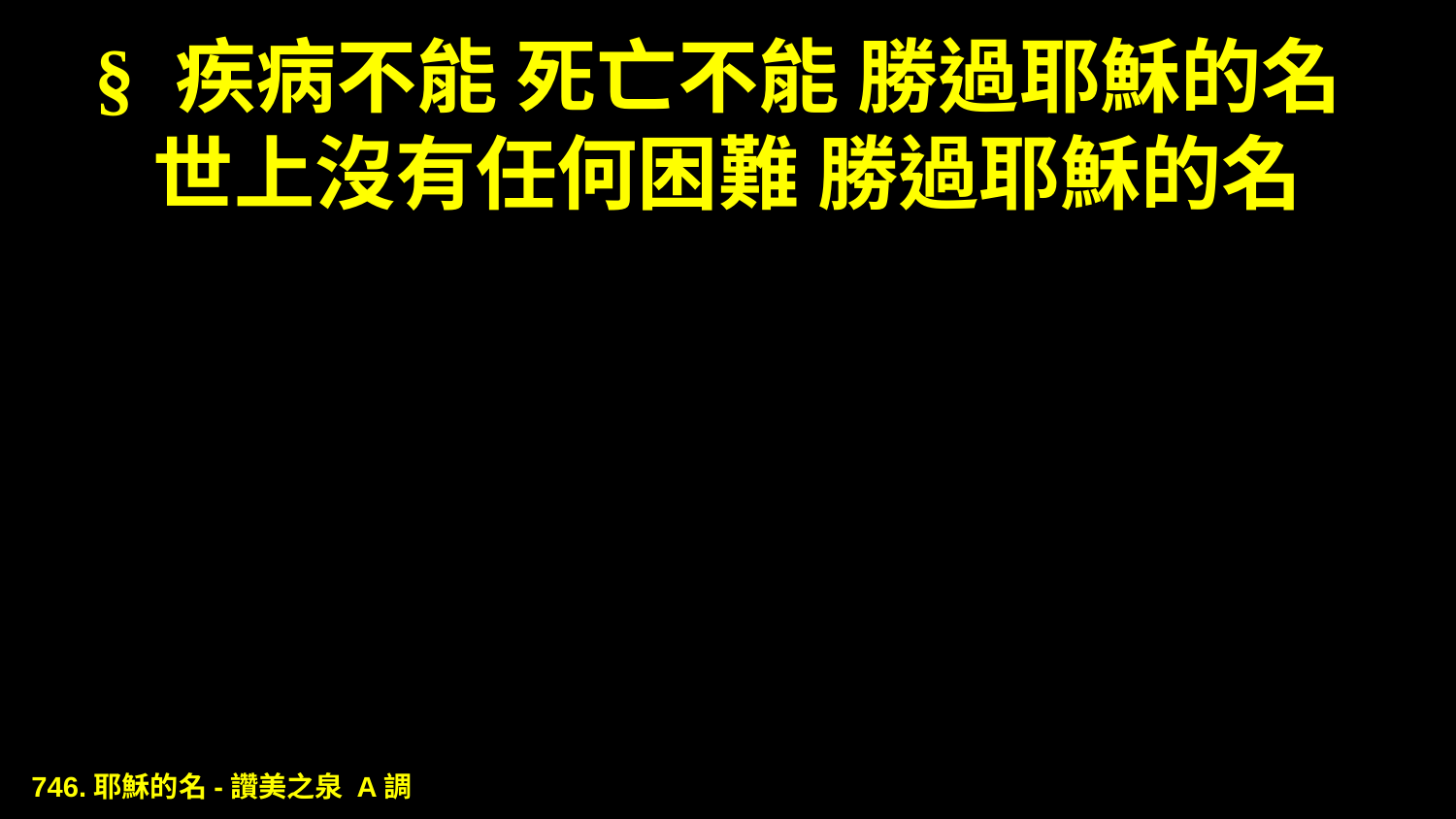

# § 疾病不能 死亡不能 勝過耶穌的名 世上沒有任何困難 勝過耶穌的名
746.耶穌的名-讚美之泉 A調